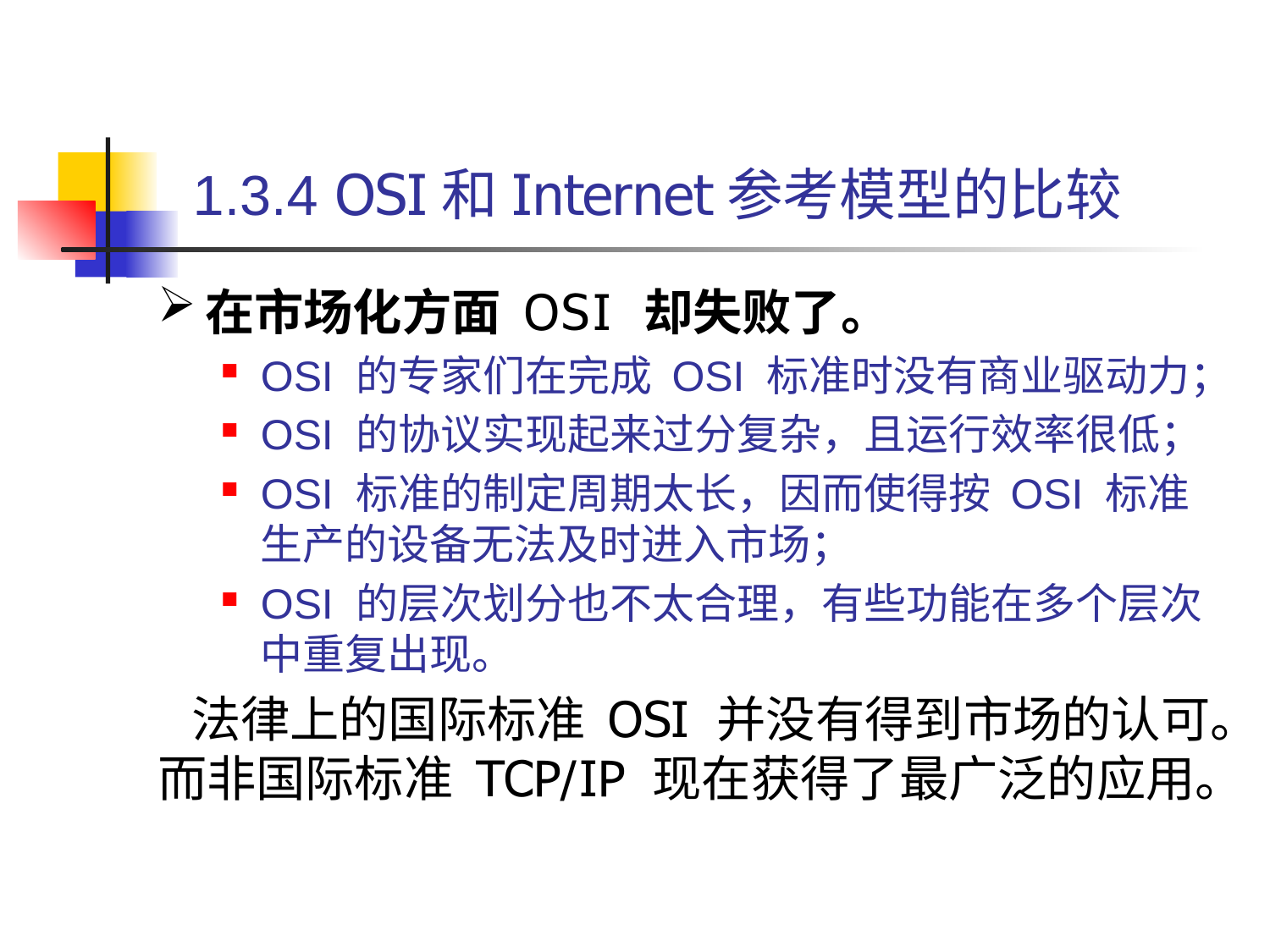

# 1.3.4 OSI和Internet参考模型的比较
在市场化方面 OSI 却失败了。
OSI 的专家们在完成 OSI 标准时没有商业驱动力；
OSI 的协议实现起来过分复杂，且运行效率很低；
OSI 标准的制定周期太长，因而使得按 OSI 标准生产的设备无法及时进入市场；
OSI 的层次划分也不太合理，有些功能在多个层次中重复出现。
  法律上的国际标准 OSI 并没有得到市场的认可。而非国际标准 TCP/IP 现在获得了最广泛的应用。